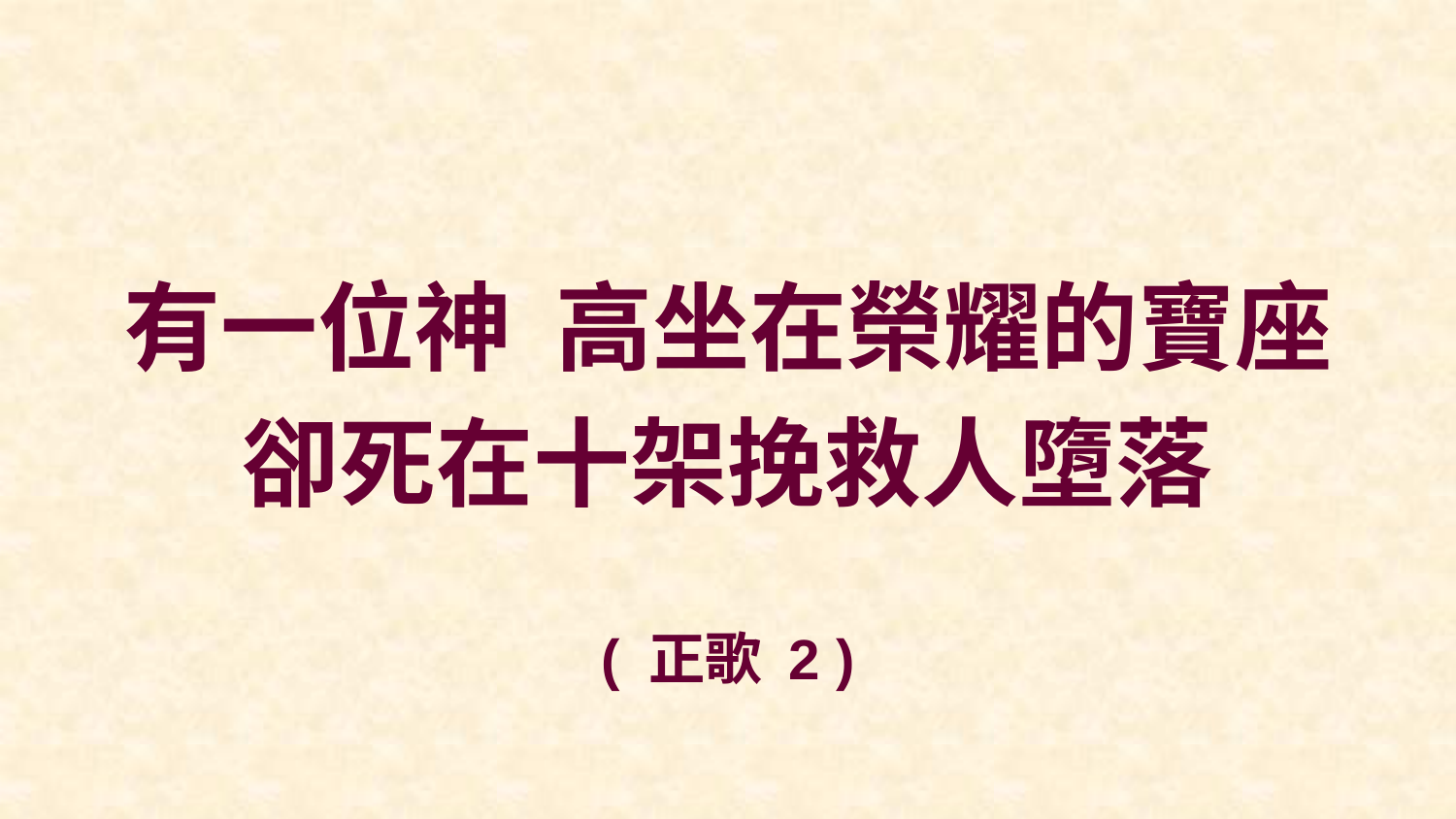

有一位神  高坐在榮耀的寶座
卻死在十架挽救人墮落
( 正歌 2 )